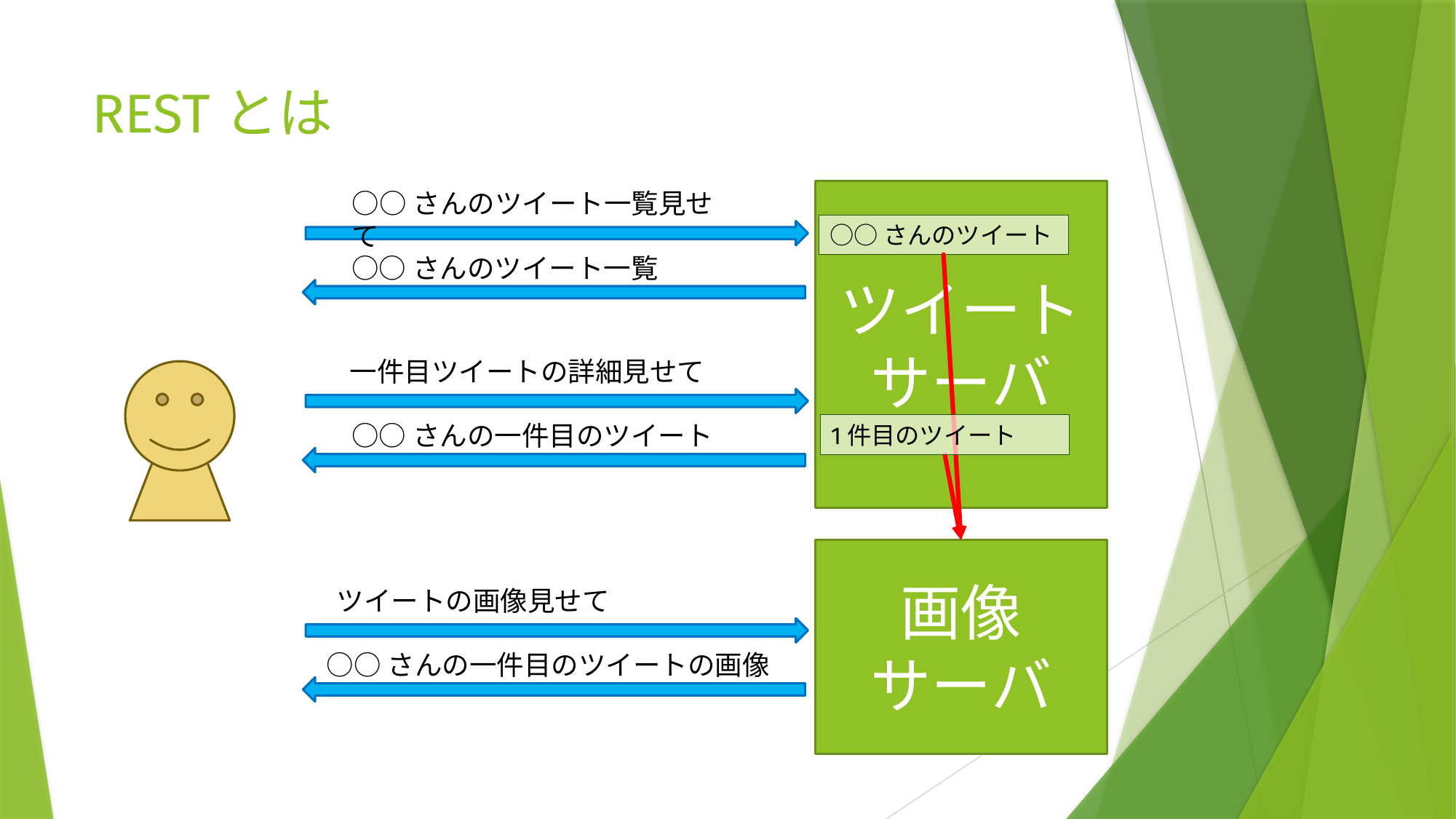

# RESTとは
○○さんのツイート一覧見せて
ツイート
サーバ
○○さんのツイート

○○さんのツイート一覧

一件目ツイートの詳細見せて

○○さんの一件目のツイート
1件目のツイート

画像
サーバ
ツイートの画像見せて

○○さんの一件目のツイートの画像